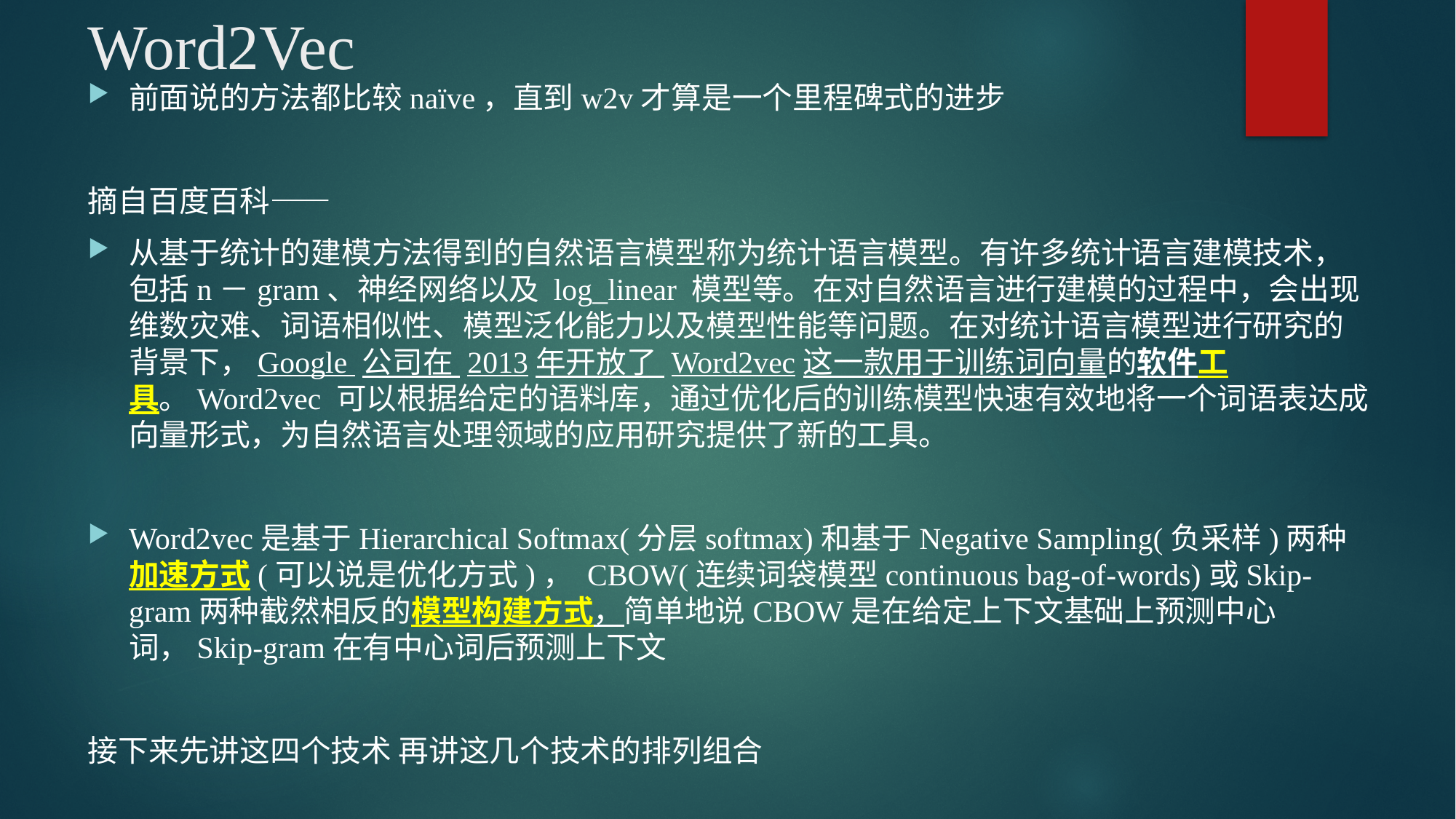

# Word2Vec
前面说的方法都比较naïve，直到w2v才算是一个里程碑式的进步

摘自百度百科——
从基于统计的建模方法得到的自然语言模型称为统计语言模型。有许多统计语言建模技术，包括n－gram、神经网络以及 log_linear 模型等。在对自然语言进行建模的过程中，会出现维数灾难、词语相似性、模型泛化能力以及模型性能等问题。在对统计语言模型进行研究的背景下，Google 公司在 2013年开放了 Word2vec这一款用于训练词向量的软件工具。Word2vec 可以根据给定的语料库，通过优化后的训练模型快速有效地将一个词语表达成向量形式，为自然语言处理领域的应用研究提供了新的工具。

Word2vec是基于Hierarchical Softmax(分层softmax)和基于Negative Sampling(负采样)两种加速方式(可以说是优化方式)， CBOW(连续词袋模型continuous bag-of-words)或Skip-gram两种截然相反的模型构建方式，简单地说CBOW是在给定上下文基础上预测中心词，Skip-gram在有中心词后预测上下文

接下来先讲这四个技术 再讲这几个技术的排列组合